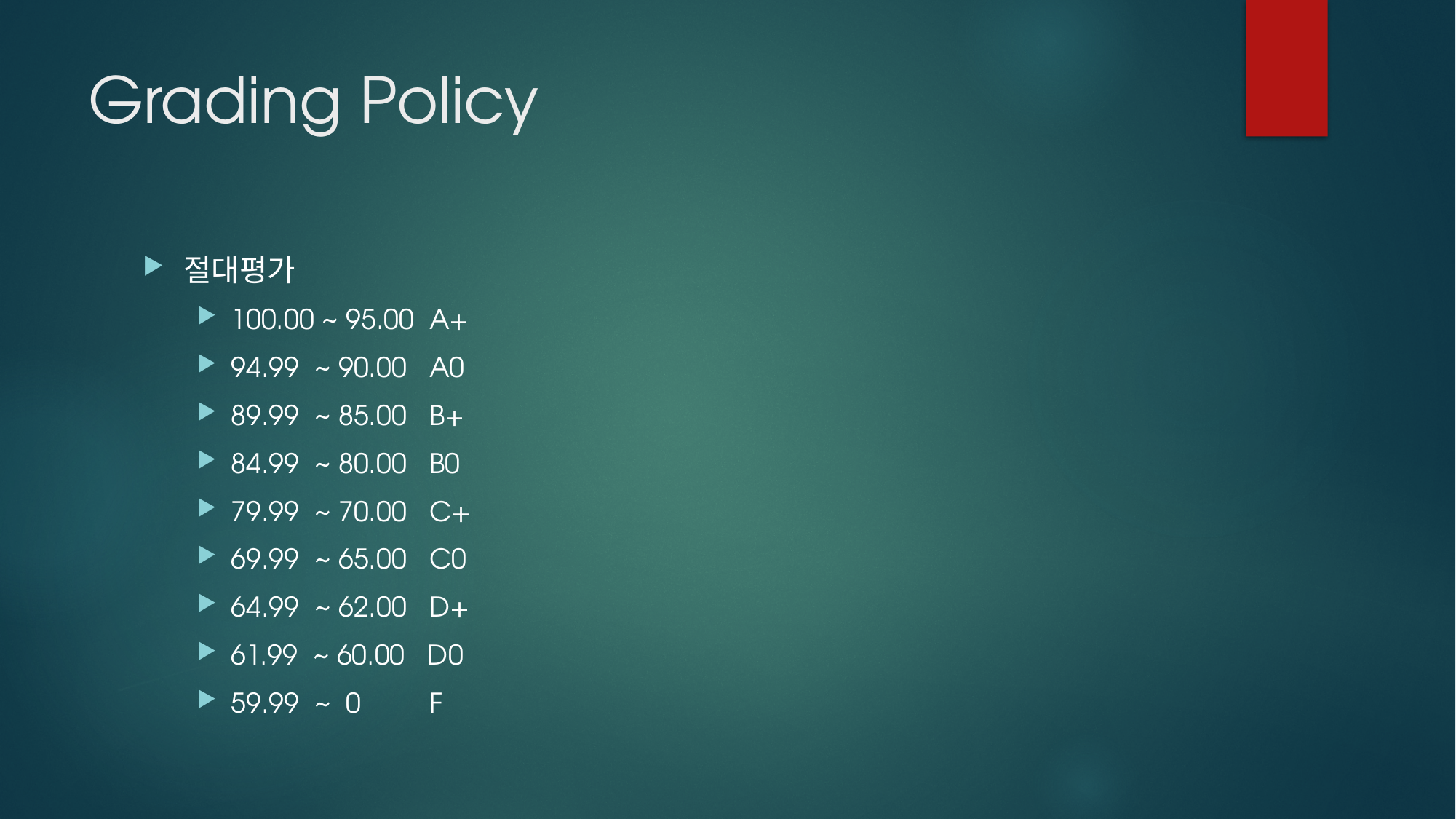

# Grading Policy
절대평가
100.00 ~ 95.00  A+
94.99  ~ 90.00   A0
89.99  ~ 85.00   B+
84.99  ~ 80.00   B0
79.99  ~ 70.00   C+
69.99  ~ 65.00   C0
64.99  ~ 62.00   D+
61.99  ~ 60.00   D0
59.99  ~  0         F